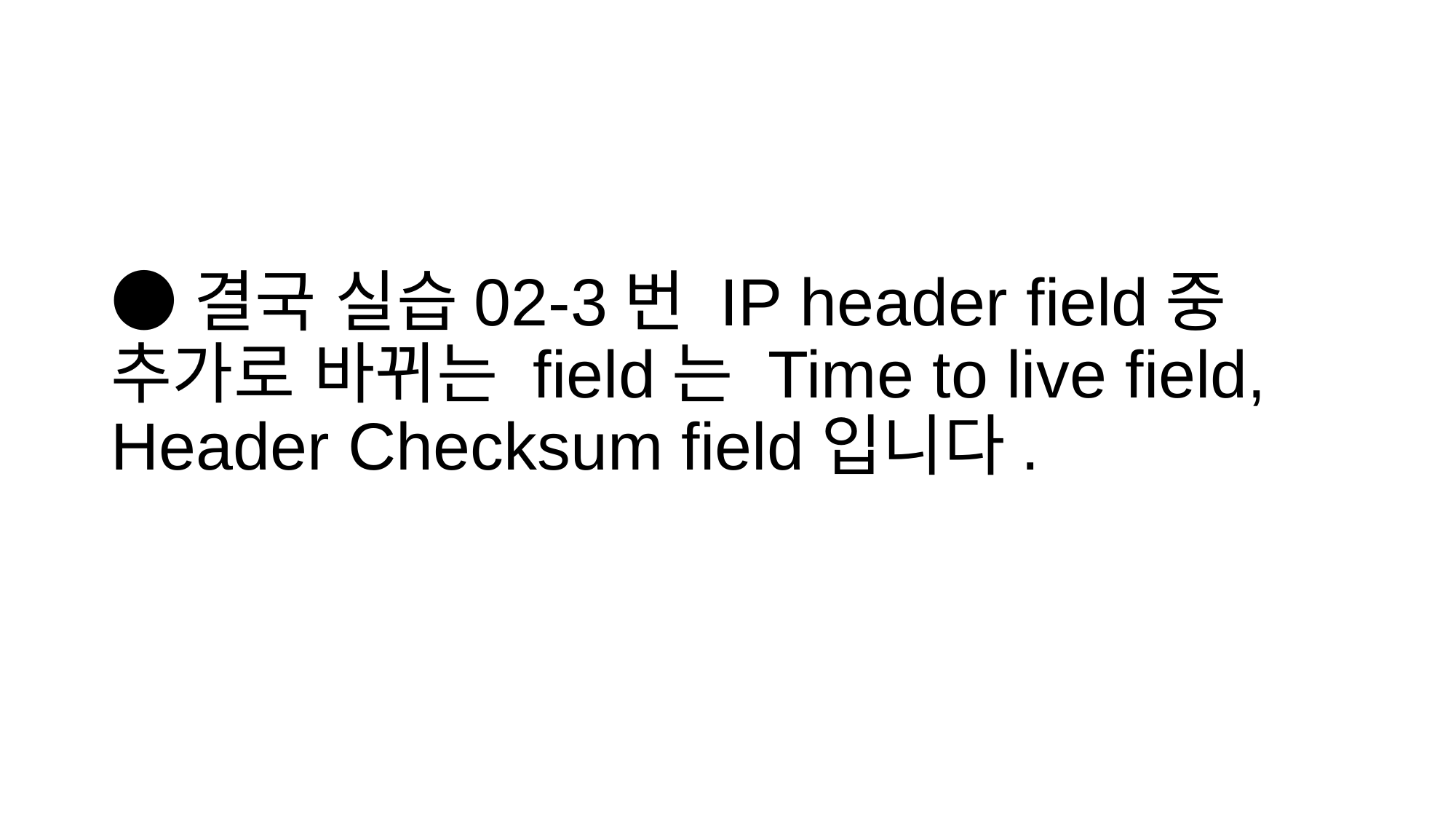

# ●결국 실습02-3번 IP header field중 추가로 바뀌는 field는 Time to live field, Header Checksum field입니다.